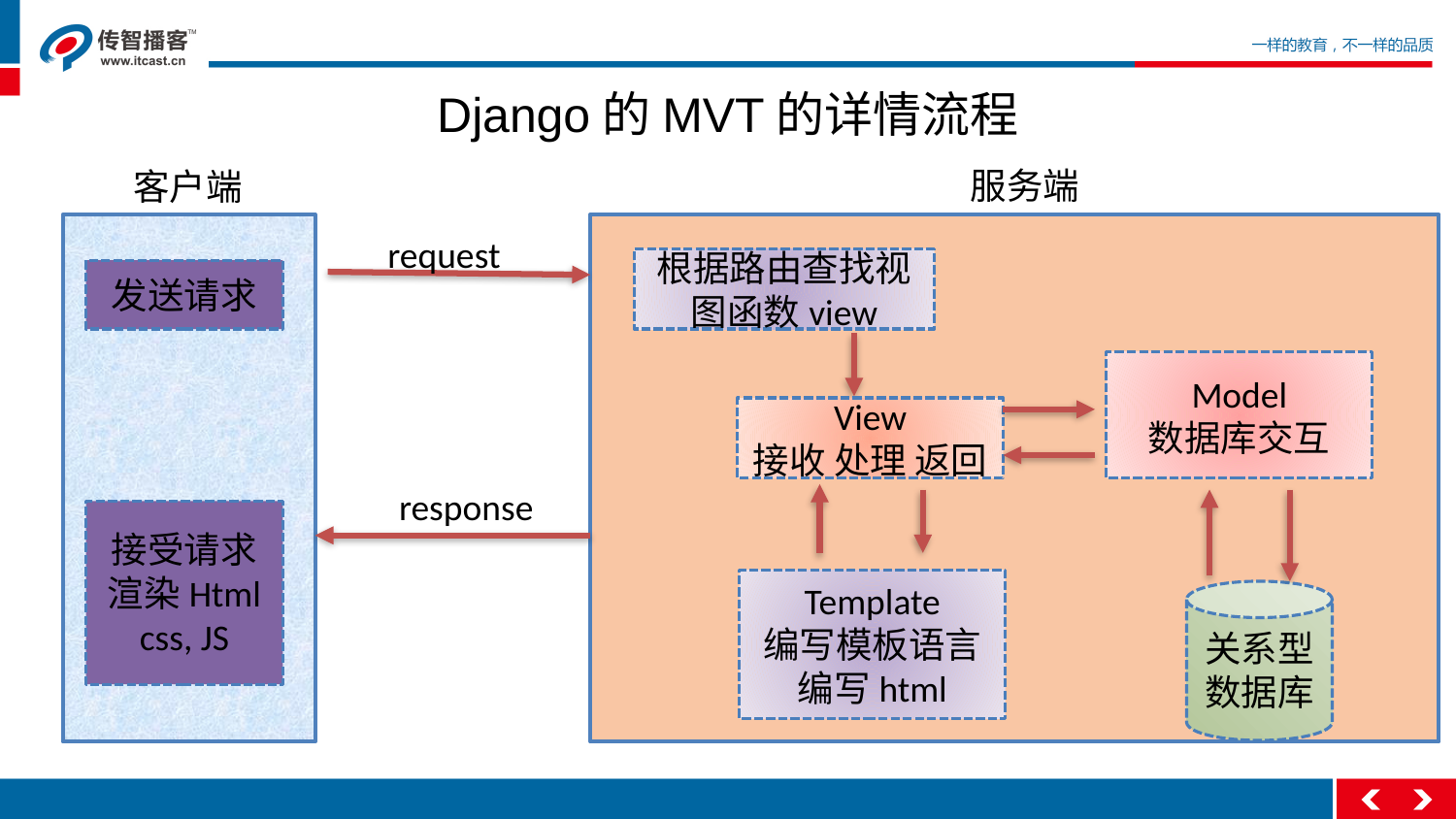

# Django的MVT的详情流程
服务端
客户端

request
根据路由查找视图函数view
发送请求
Model
数据库交互
View
接收 处理 返回
response
接受请求
渲染Html
css, JS
Template
编写模板语言
编写html
关系型数据库